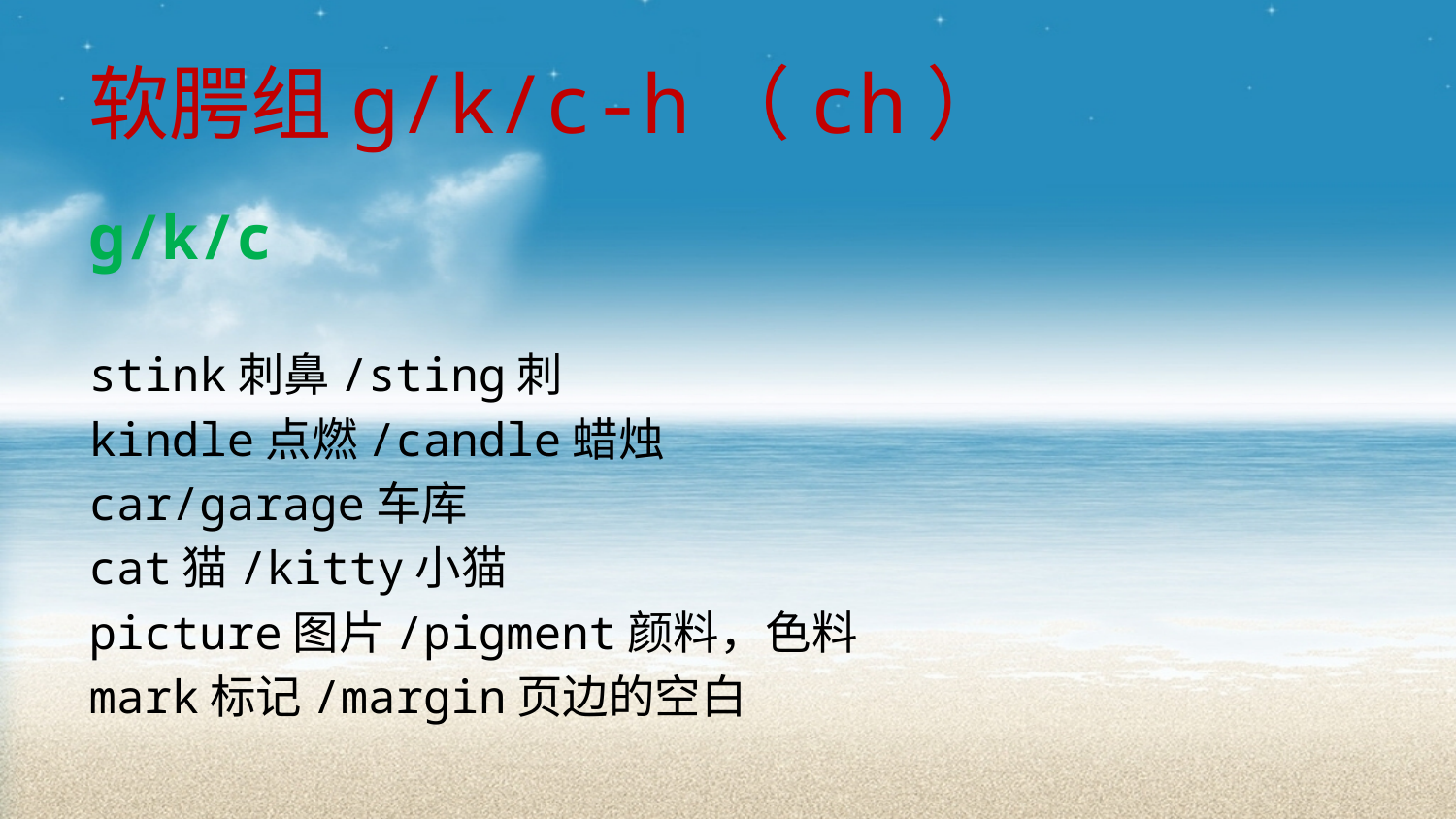

# 软腭组g/k/c-h（ch）
g/k/c

stink刺鼻/sting刺
kindle点燃/candle蜡烛
car/garage车库
cat猫/kitty小猫
picture图片/pigment颜料，色料
mark标记/margin页边的空白